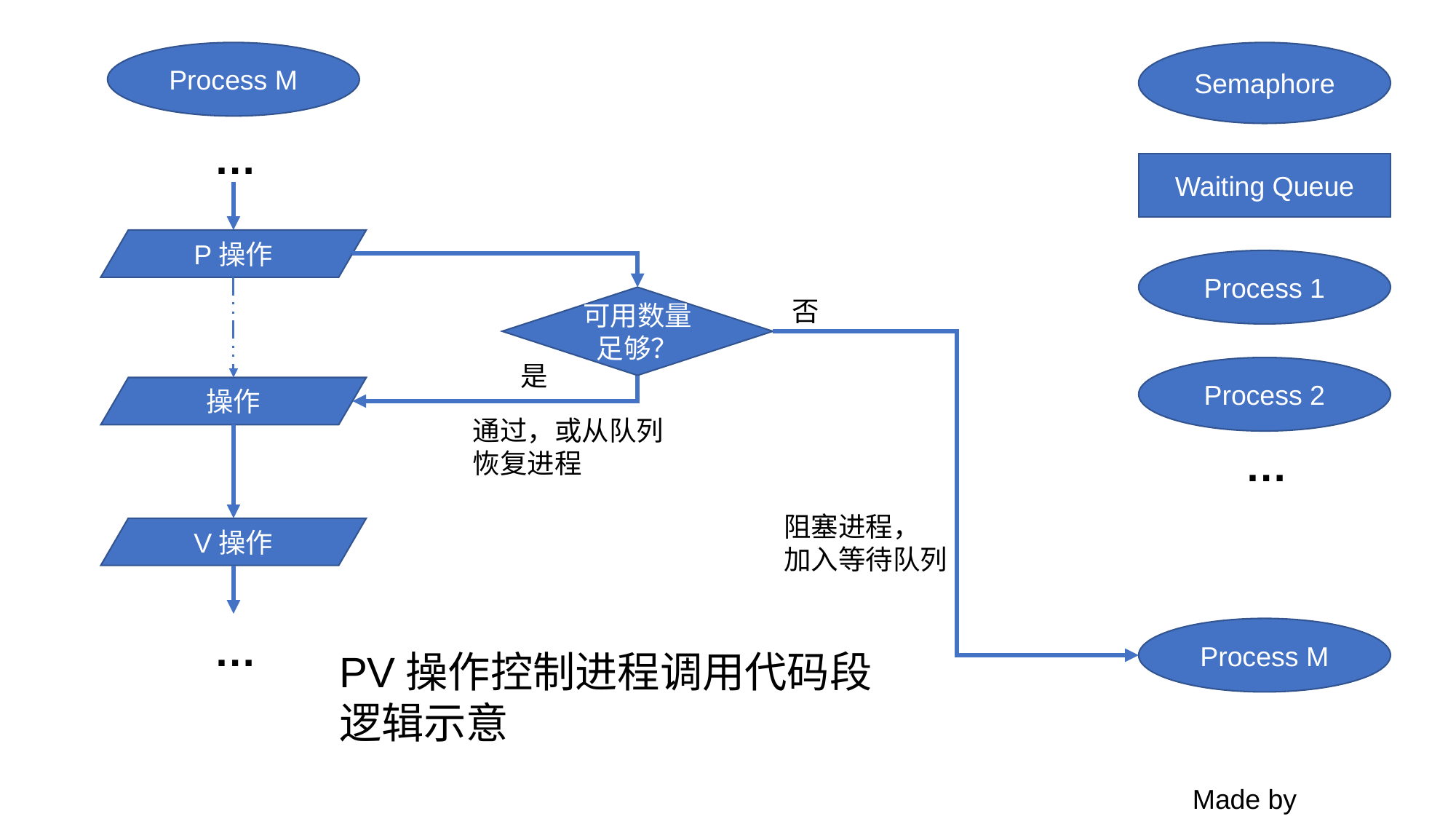

Process M
Semaphore
…
Waiting Queue
P操作
Process 1
可用数量足够？
否
是
Process 2
操作
通过，或从队列恢复进程
…
阻塞进程，
加入等待队列
V操作
…
Process M
PV操作控制进程调用代码段逻辑示意
Made by LiuJiewenTT